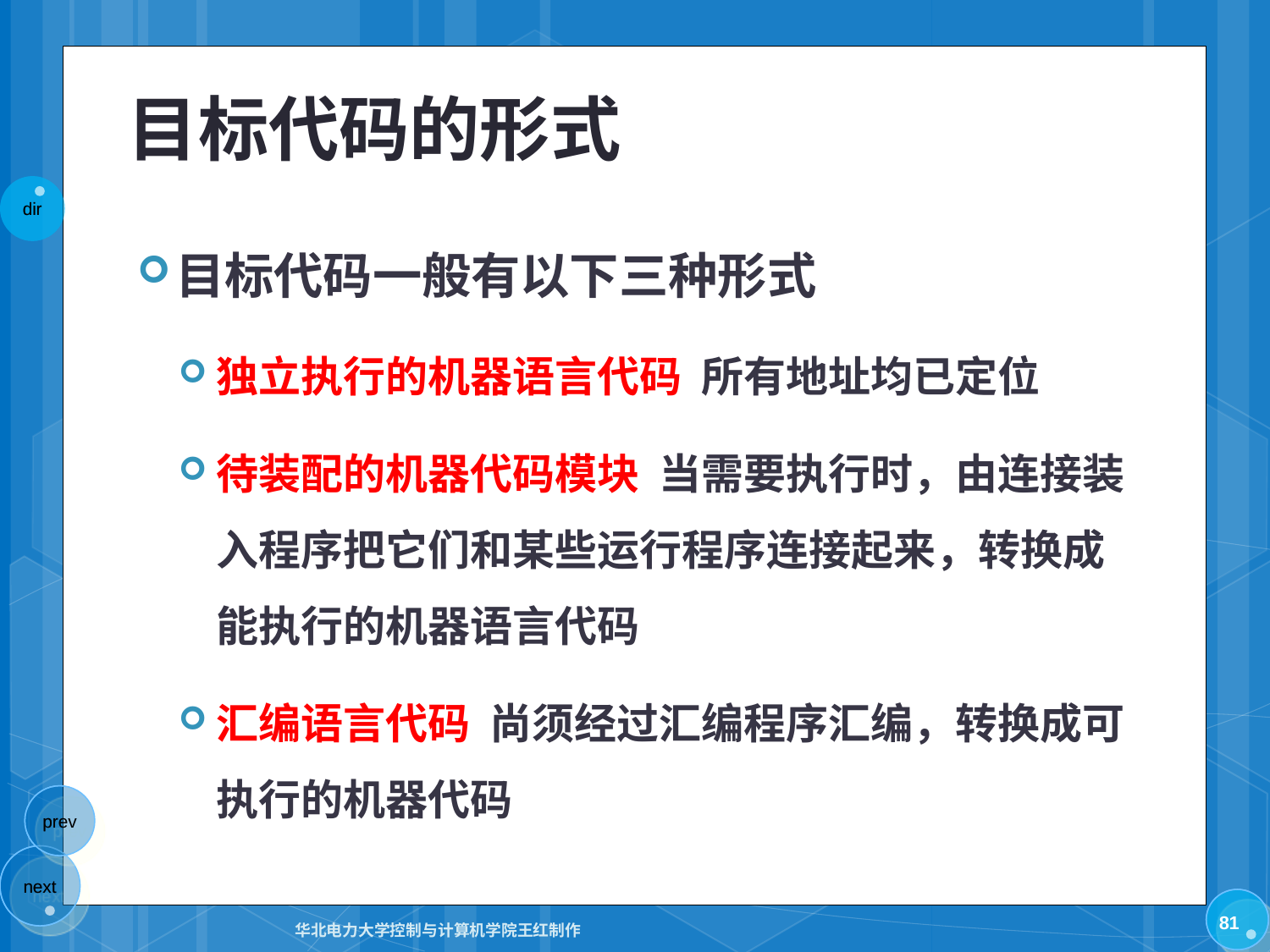

# 目标代码的形式
目标代码一般有以下三种形式
独立执行的机器语言代码  所有地址均已定位
待装配的机器代码模块  当需要执行时，由连接装入程序把它们和某些运行程序连接起来，转换成能执行的机器语言代码
汇编语言代码  尚须经过汇编程序汇编，转换成可执行的机器代码
81
华北电力大学控制与计算机学院王红制作